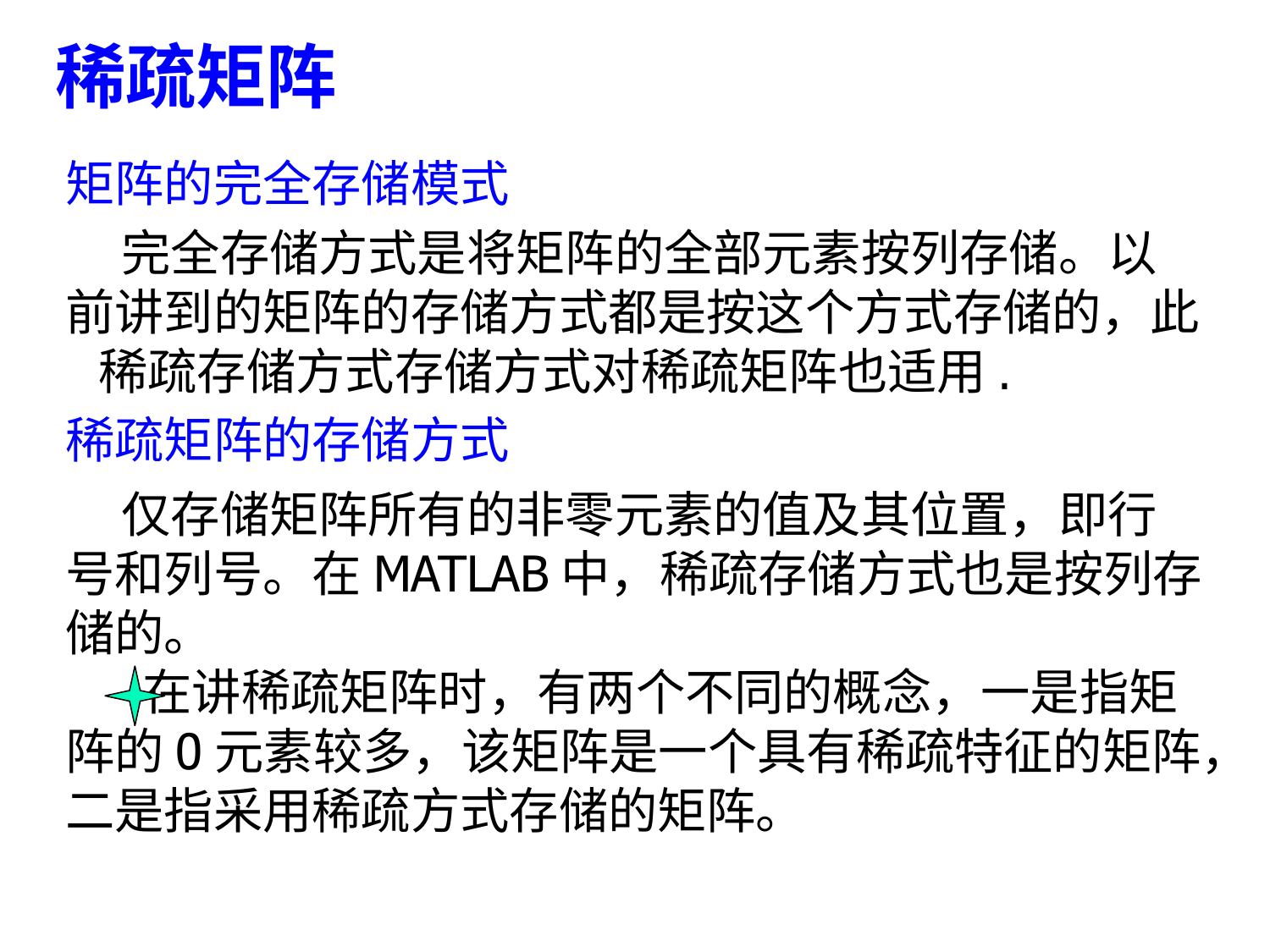

# 稀疏矩阵
矩阵的完全存储模式
    完全存储方式是将矩阵的全部元素按列存储。以前讲到的矩阵的存储方式都是按这个方式存储的，此    稀疏存储方式存储方式对稀疏矩阵也适用.
稀疏矩阵的存储方式
    仅存储矩阵所有的非零元素的值及其位置，即行号和列号。在MATLAB中，稀疏存储方式也是按列存储的。
       在讲稀疏矩阵时，有两个不同的概念，一是指矩阵的0元素较多，该矩阵是一个具有稀疏特征的矩阵，二是指采用稀疏方式存储的矩阵。

71